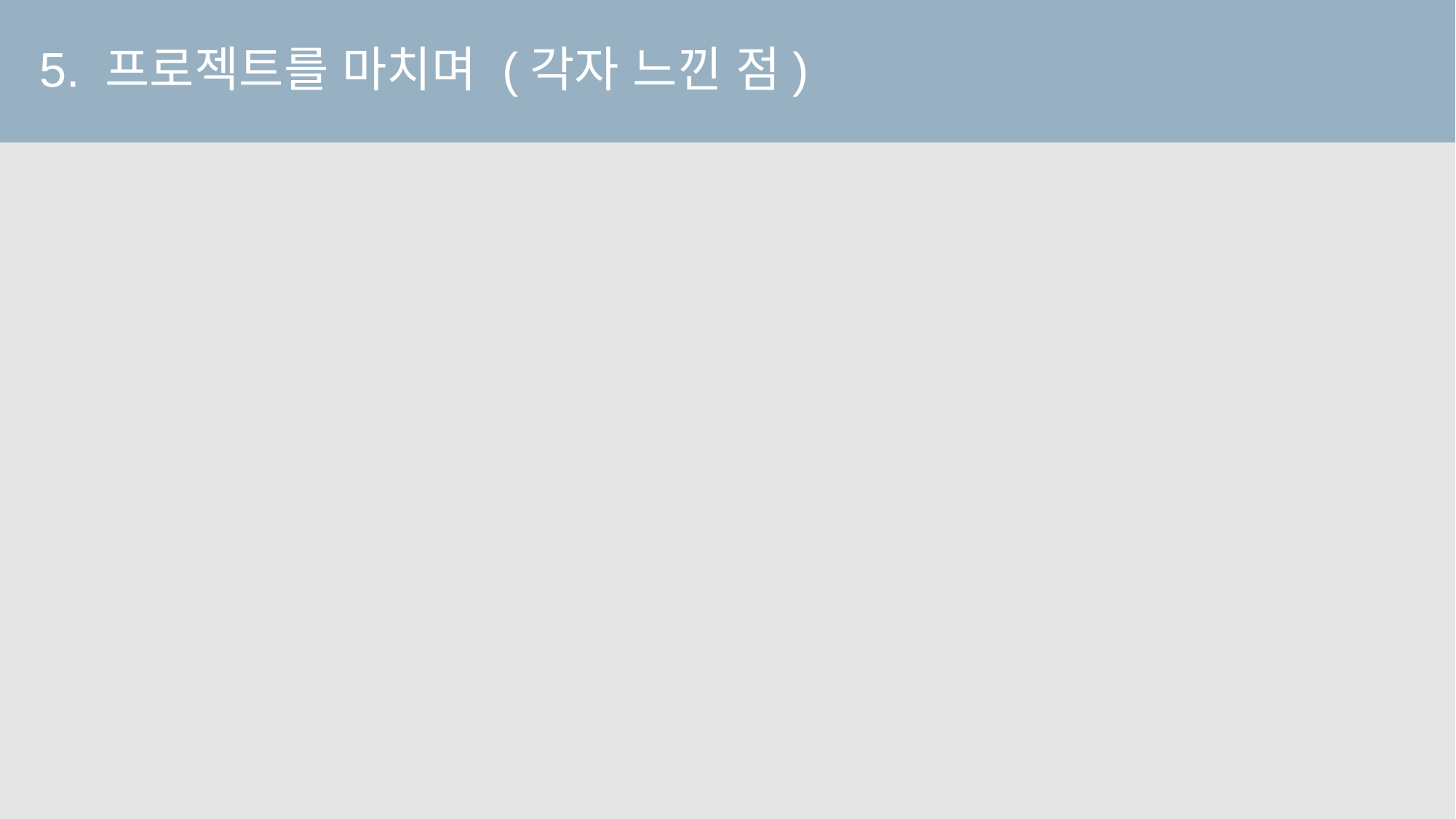

# 5. 프로젝트를 마치며 (각자 느낀 점)